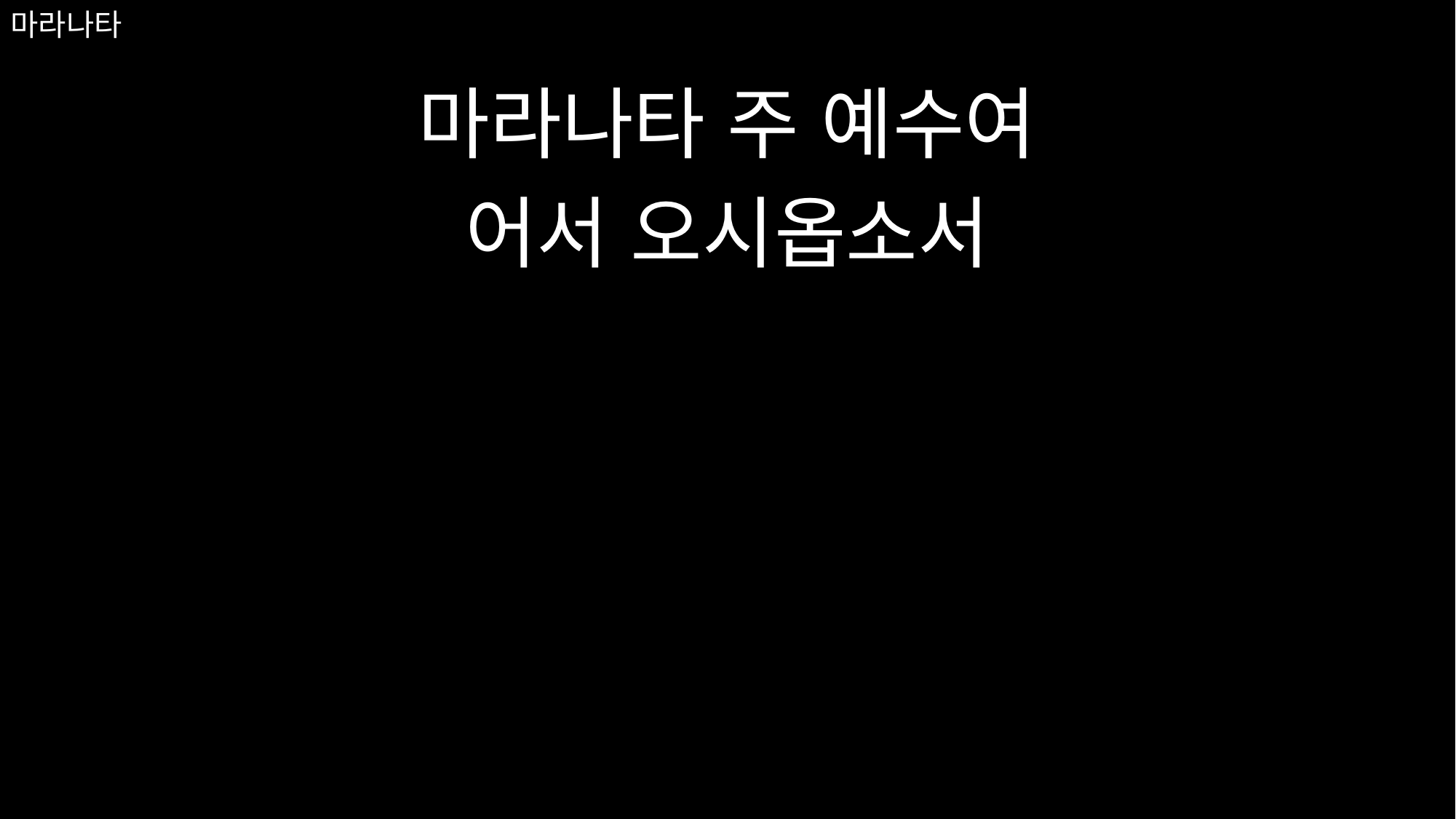

# 마라나타
마라나타 주 예수여
어서 오시옵소서